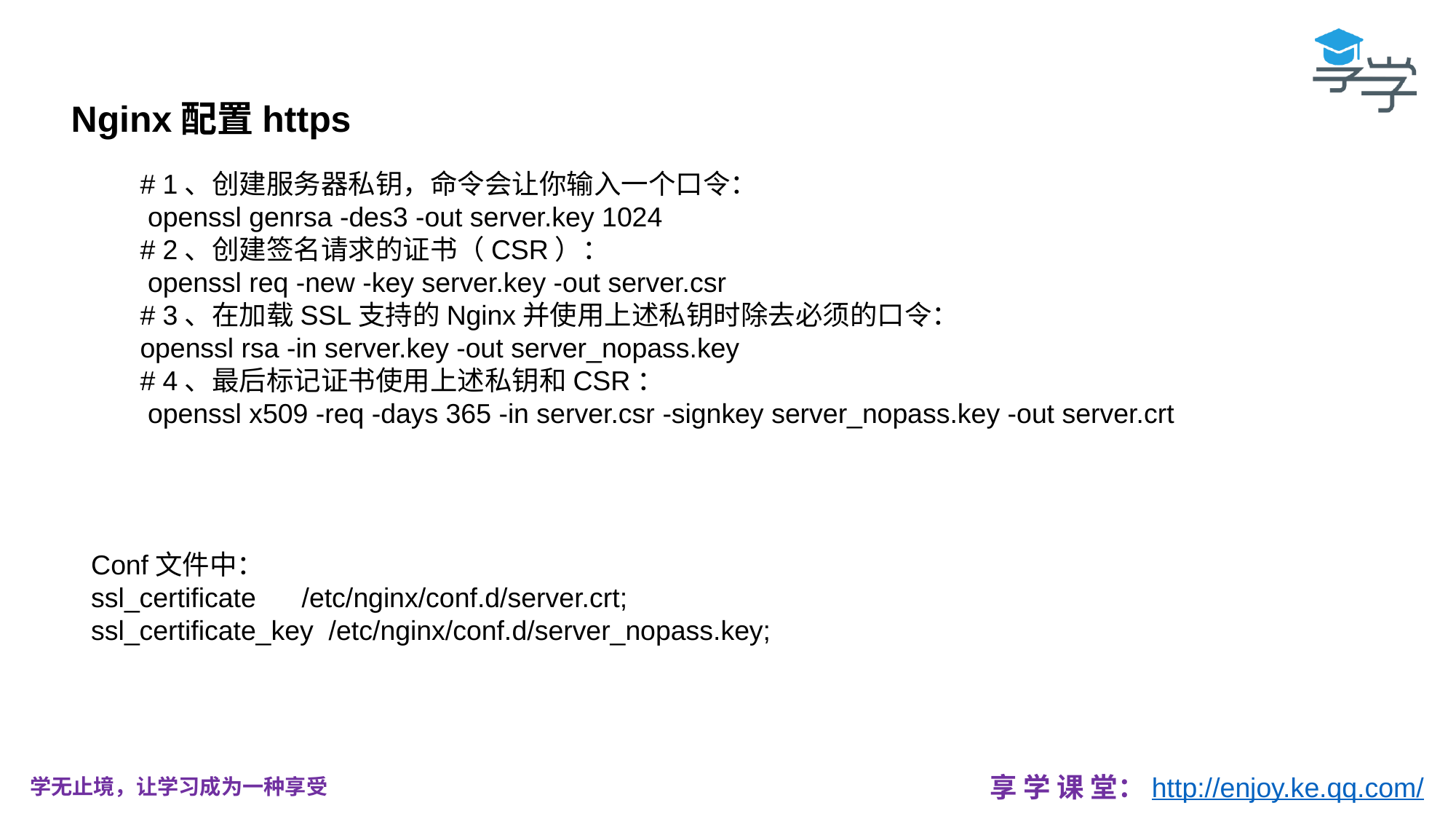

Nginx配置https
# 1、创建服务器私钥，命令会让你输入一个口令：
 openssl genrsa -des3 -out server.key 1024
# 2、创建签名请求的证书（CSR）：
 openssl req -new -key server.key -out server.csr
# 3、在加载SSL支持的Nginx并使用上述私钥时除去必须的口令：
openssl rsa -in server.key -out server_nopass.key
# 4、最后标记证书使用上述私钥和CSR：
 openssl x509 -req -days 365 -in server.csr -signkey server_nopass.key -out server.crt
Conf文件中：
ssl_certificate      /etc/nginx/conf.d/server.crt;
ssl_certificate_key  /etc/nginx/conf.d/server_nopass.key;